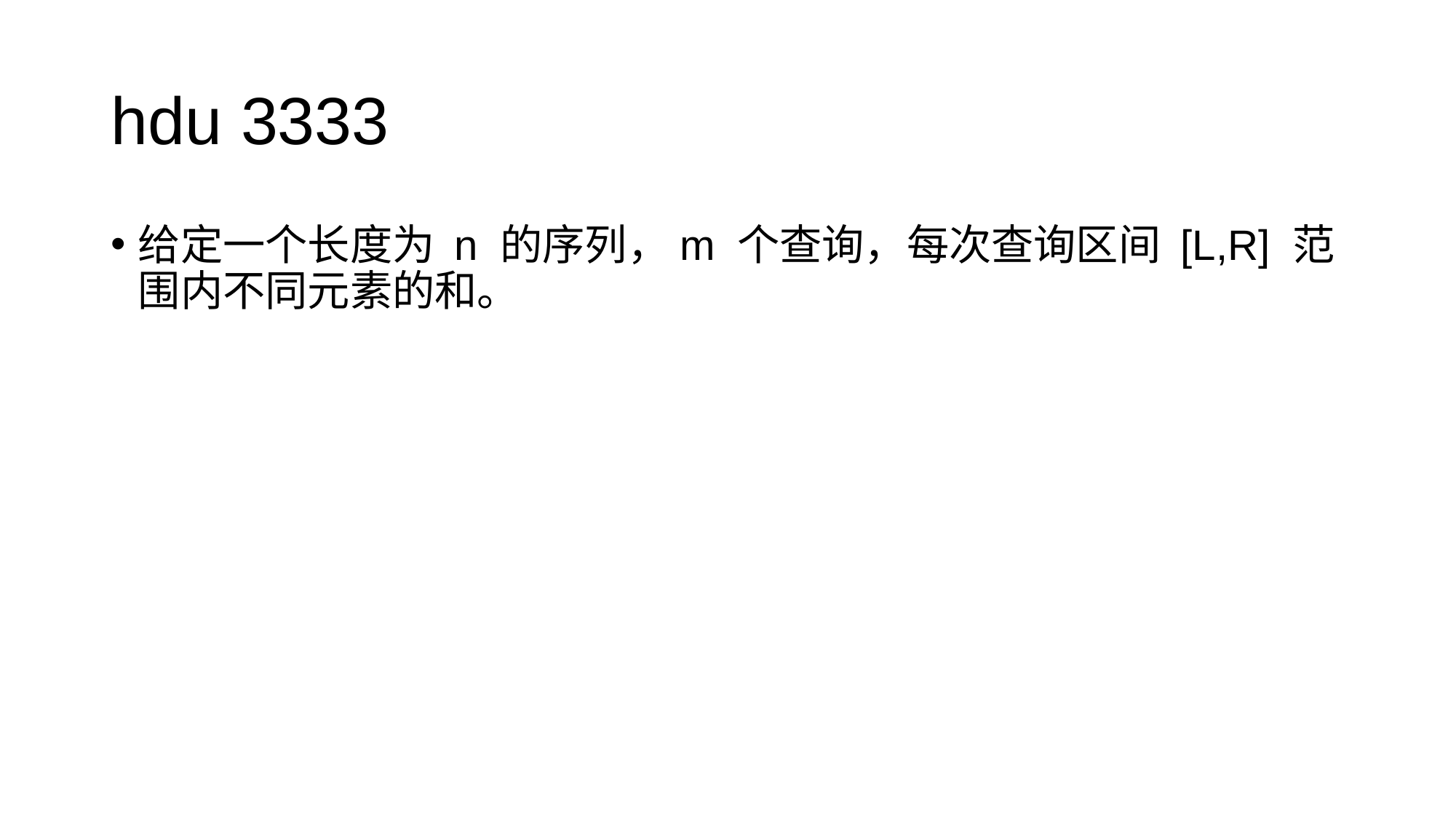

# hdu 3333
给定一个长度为 n​ 的序列，m​ 个查询，每次查询区间 [L,R]​ 范围内不同元素的和。